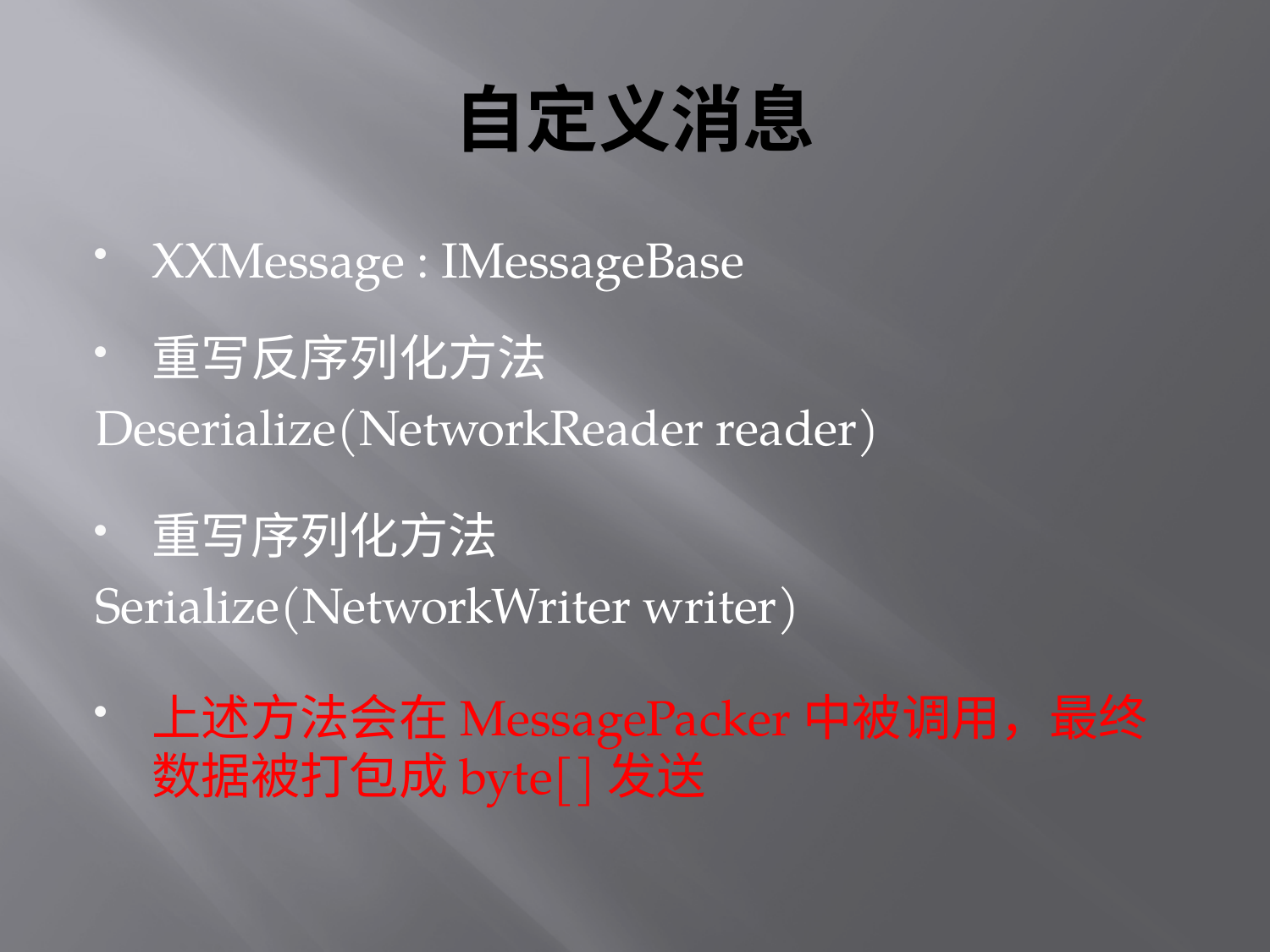

# 自定义消息
XXMessage : IMessageBase
重写反序列化方法
Deserialize(NetworkReader reader)
重写序列化方法
Serialize(NetworkWriter writer)
上述方法会在MessagePacker中被调用，最终数据被打包成byte[]发送